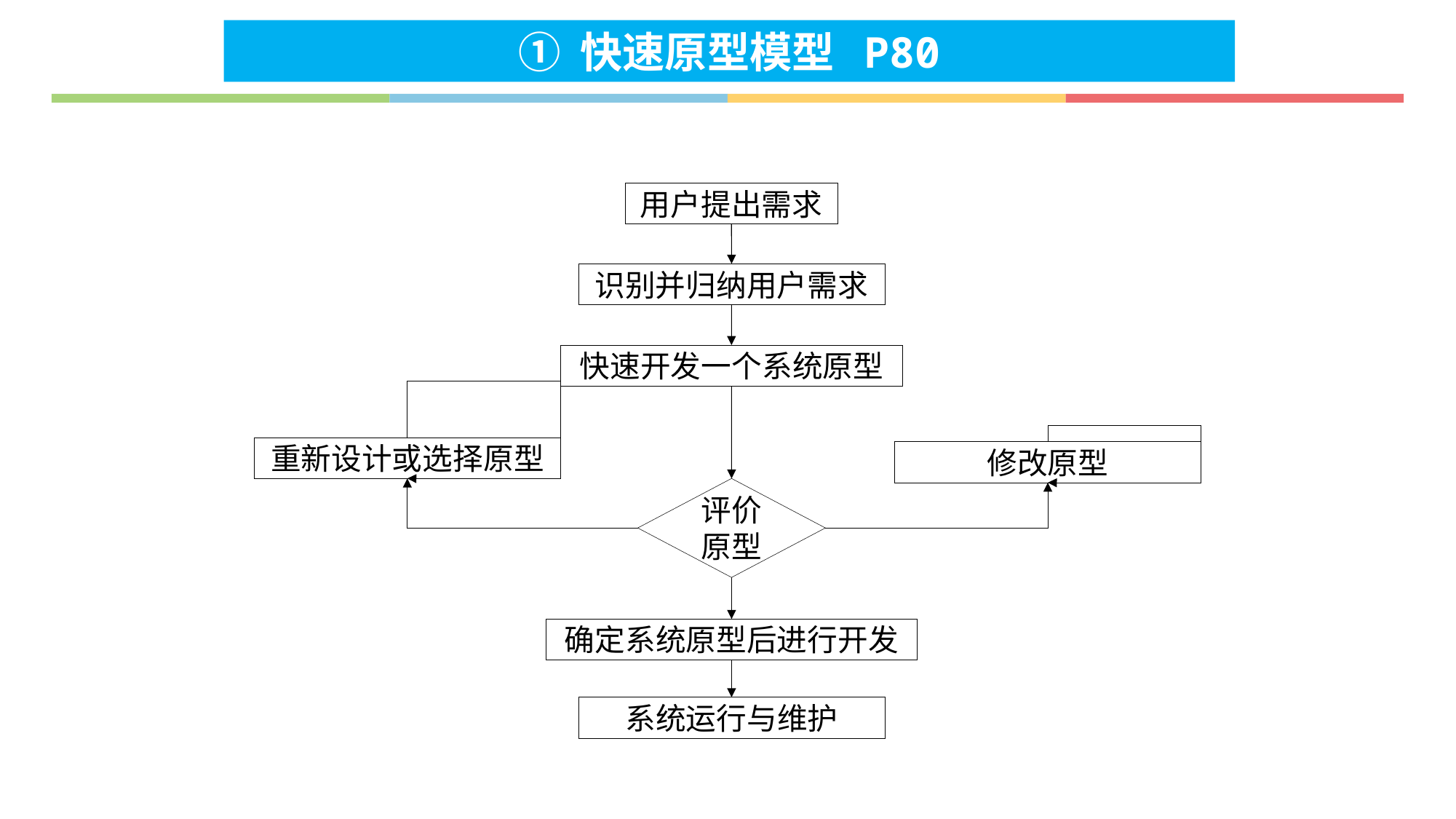

① 快速原型模型  P80
用户提出需求
识别并归纳用户需求
快速开发一个系统原型
重新设计或选择原型
修改原型
评价原型
确定系统原型后进行开发
系统运行与维护